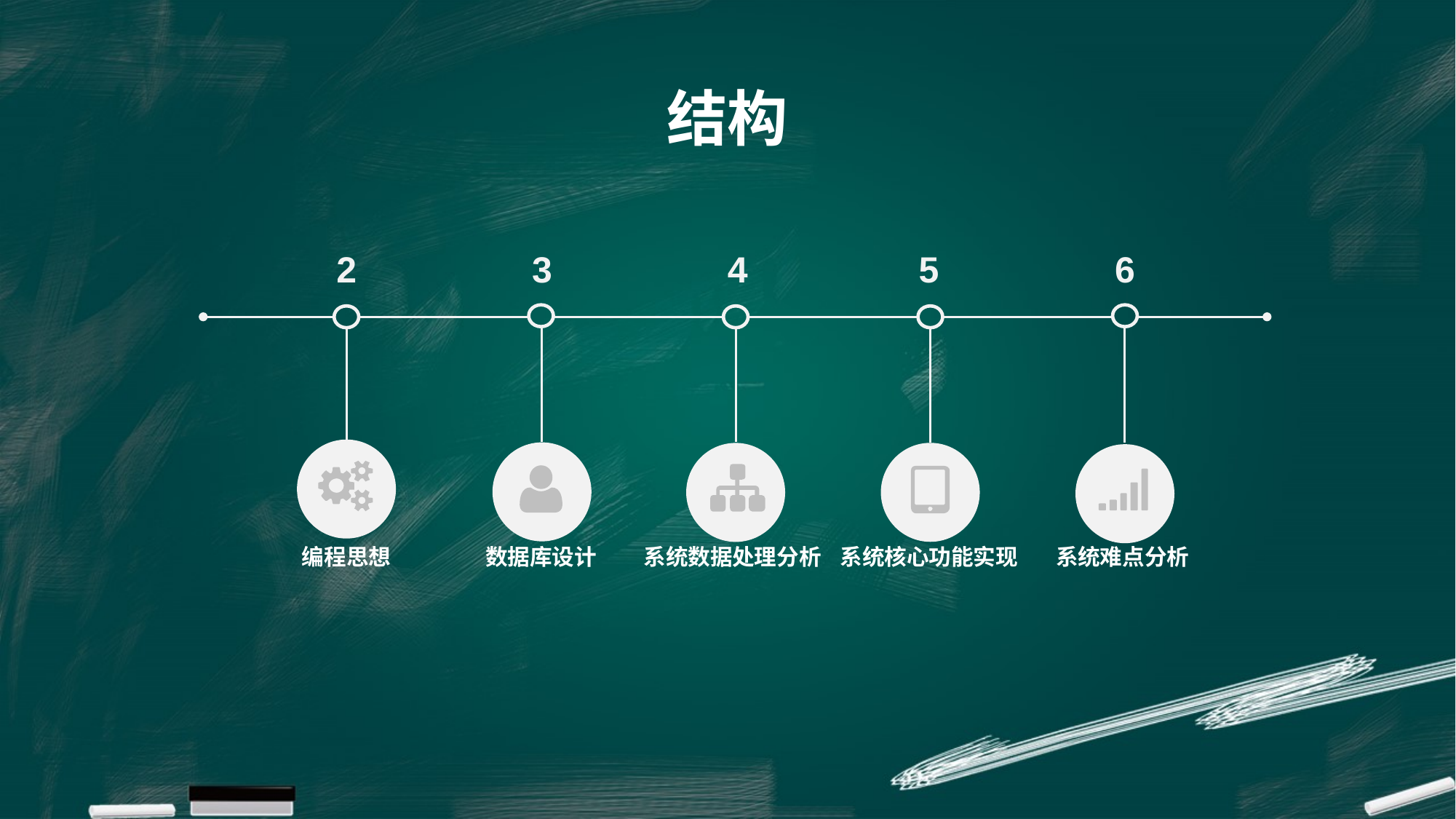

结构
5
4
3
2
6

系统核心功能实现
系统难点分析
数据库设计
编程思想
系统数据处理分析